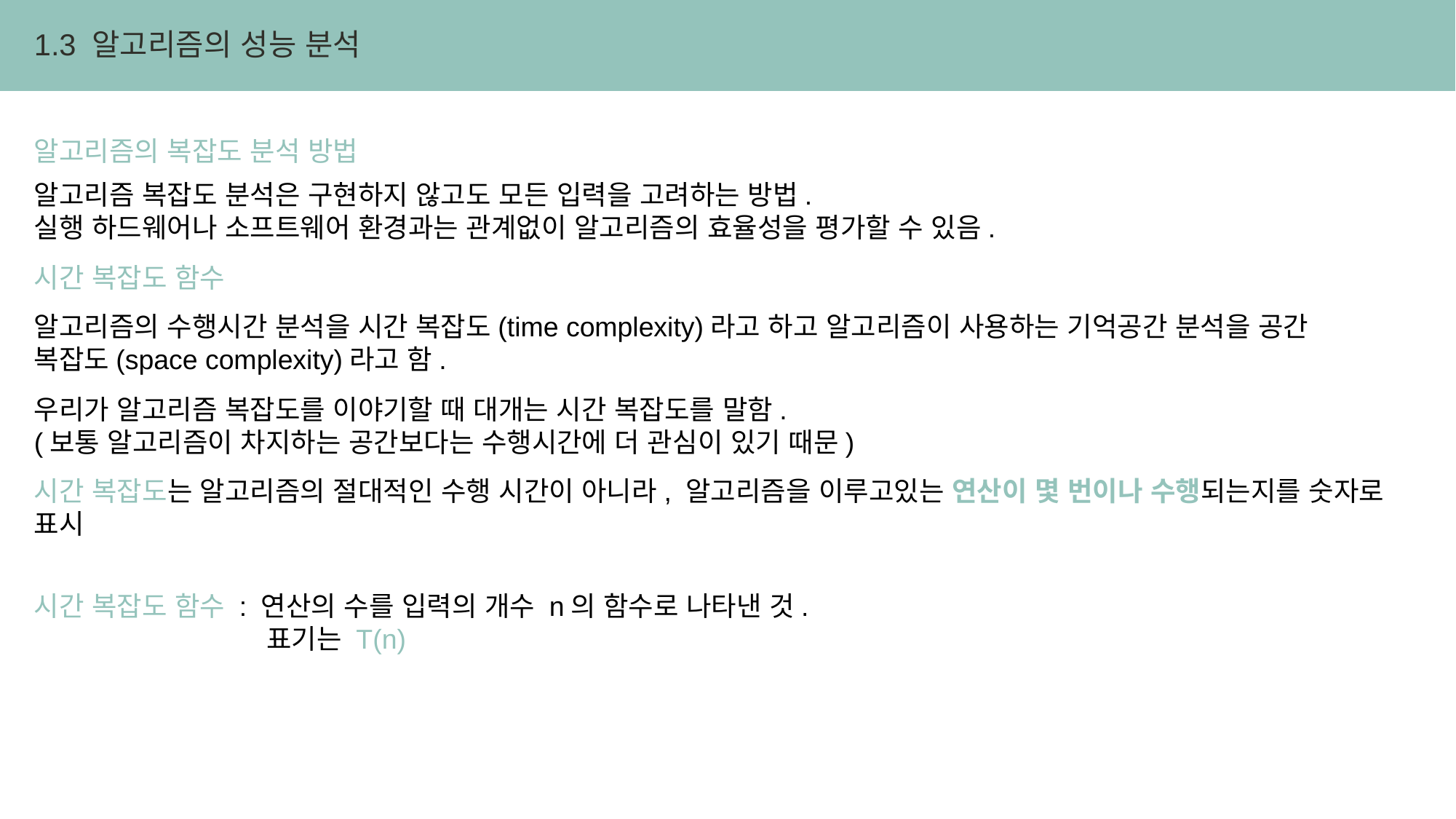

1.3 알고리즘의 성능 분석
알고리즘의 복잡도 분석 방법
알고리즘 복잡도 분석은 구현하지 않고도 모든 입력을 고려하는 방법.
실행 하드웨어나 소프트웨어 환경과는 관계없이 알고리즘의 효율성을 평가할 수 있음.
시간 복잡도 함수
알고리즘의 수행시간 분석을 시간 복잡도(time complexity)라고 하고 알고리즘이 사용하는 기억공간 분석을 공간 복잡도(space complexity)라고 함.
우리가 알고리즘 복잡도를 이야기할 때 대개는 시간 복잡도를 말함.
(보통 알고리즘이 차지하는 공간보다는 수행시간에 더 관심이 있기 때문)
시간 복잡도는 알고리즘의 절대적인 수행 시간이 아니라, 알고리즘을 이루고있는 연산이 몇 번이나 수행되는지를 숫자로 표시
시간 복잡도 함수 : 연산의 수를 입력의 개수 n의 함수로 나타낸 것.
		 표기는 T(n)